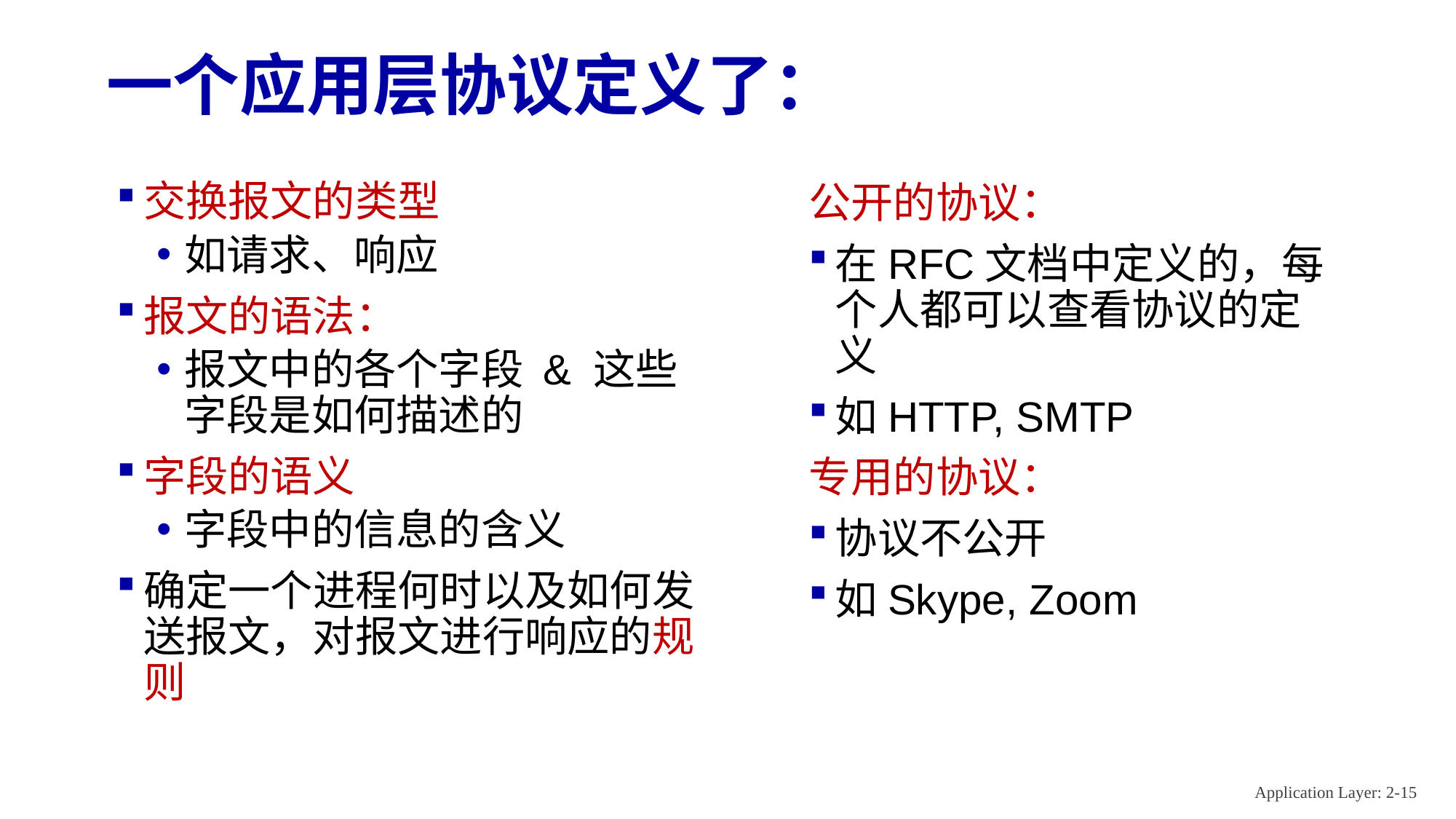

# 一个应用层协议定义了：
交换报文的类型
如请求、响应
报文的语法：
报文中的各个字段 & 这些字段是如何描述的
字段的语义
字段中的信息的含义
确定一个进程何时以及如何发送报文，对报文进行响应的规则
公开的协议：
在RFC文档中定义的，每个人都可以查看协议的定义
如HTTP, SMTP
专用的协议：
协议不公开
如Skype, Zoom
Application Layer: 2-15